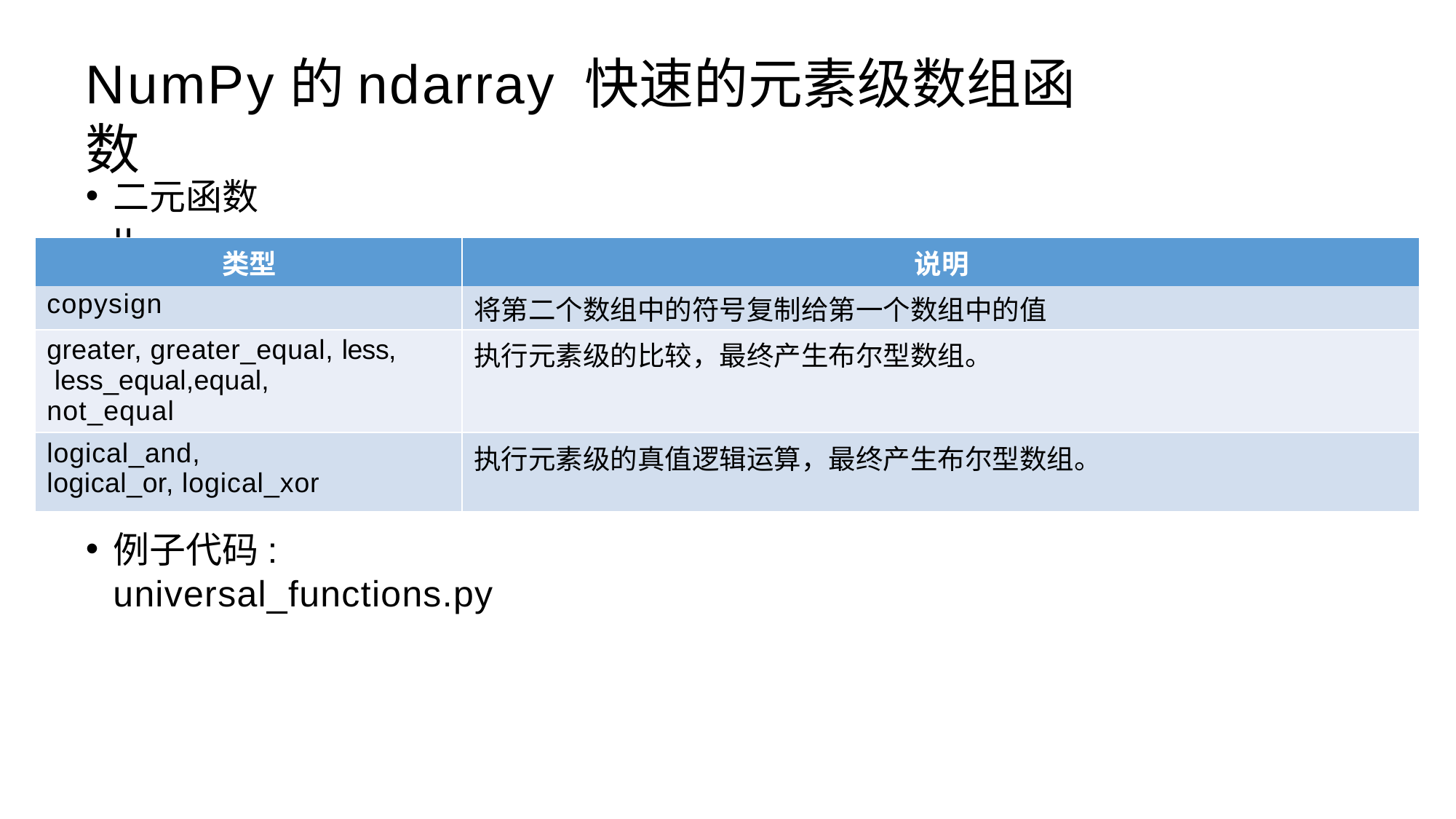

# NumPy的ndarray 快速的元素级数组函数
二元函数 II
| 类型 | 说明 |
| --- | --- |
| copysign | 将第二个数组中的符号复制给第一个数组中的值 |
| greater, greater\_equal, less, less\_equal,equal, not\_equal | 执行元素级的比较，最终产生布尔型数组。 |
| logical\_and, logical\_or, logical\_xor | 执行元素级的真值逻辑运算，最终产生布尔型数组。 |
例子代码: universal_functions.py